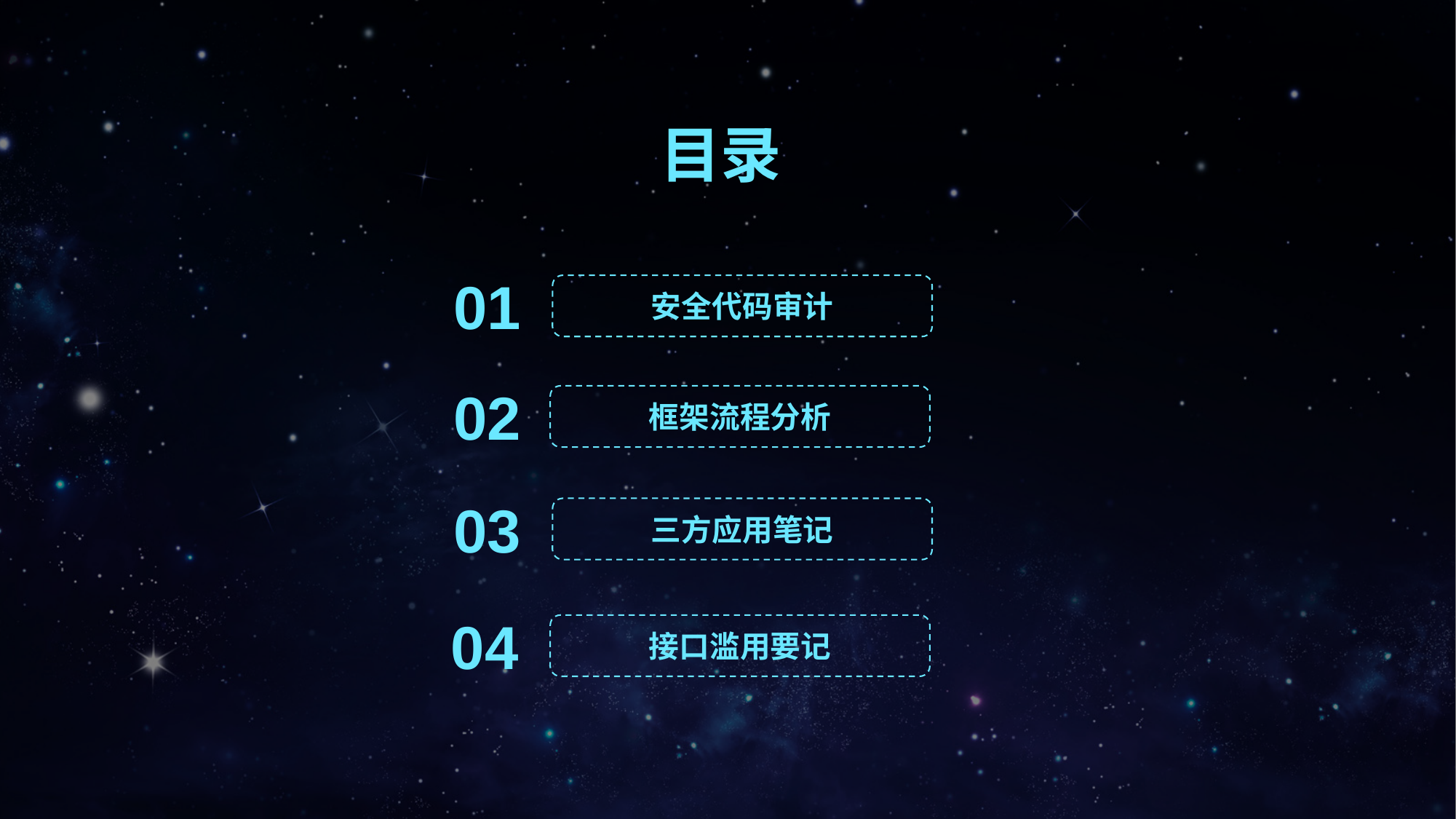

目录
01
安全代码审计
02
框架流程分析
03
三方应用笔记
04
接口滥用要记